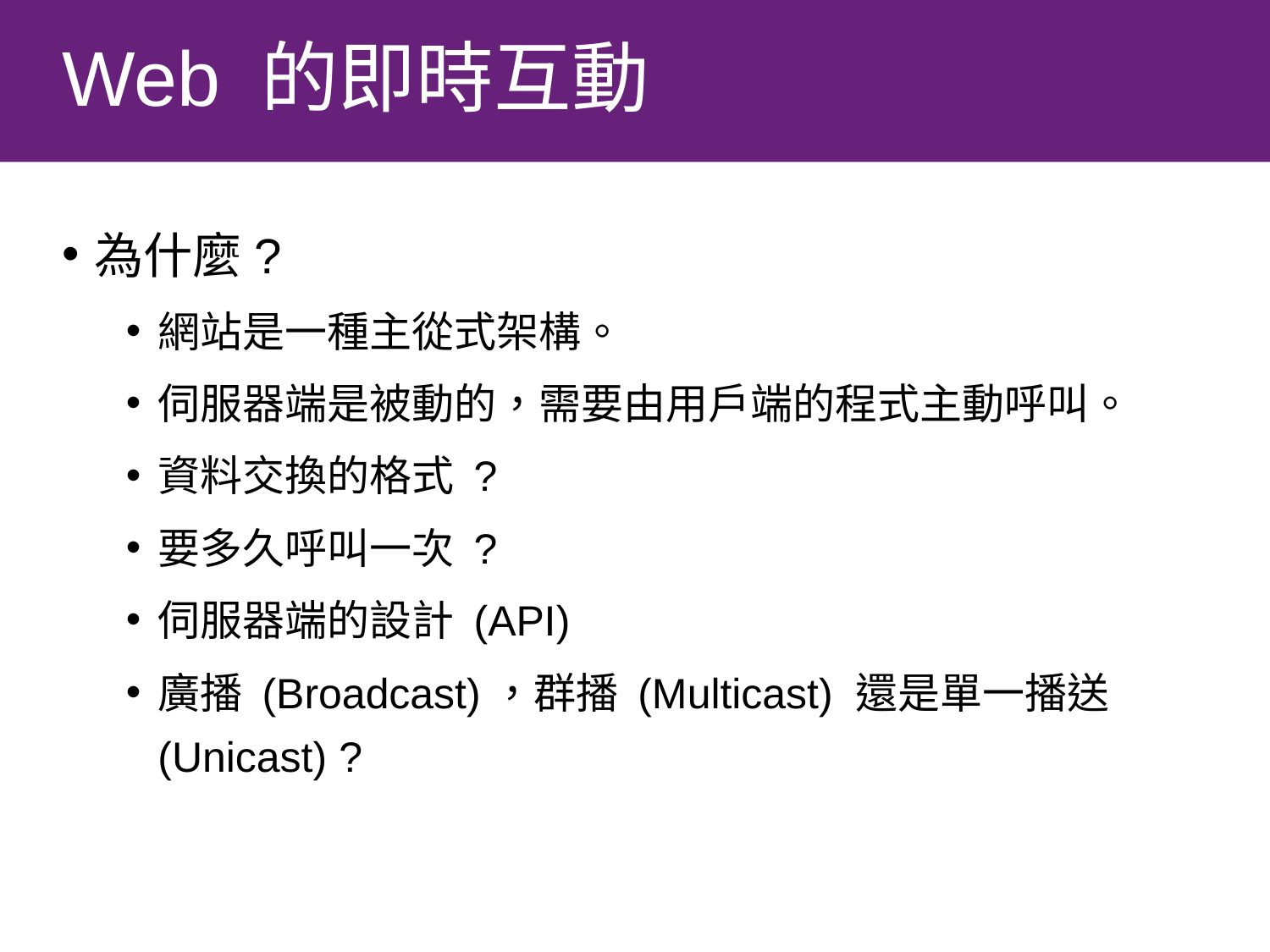

# Web 的即時互動
為什麼?
網站是一種主從式架構。
伺服器端是被動的，需要由用戶端的程式主動呼叫。
資料交換的格式 ?
要多久呼叫一次 ?
伺服器端的設計 (API)
廣播 (Broadcast)，群播 (Multicast) 還是單一播送 (Unicast) ?